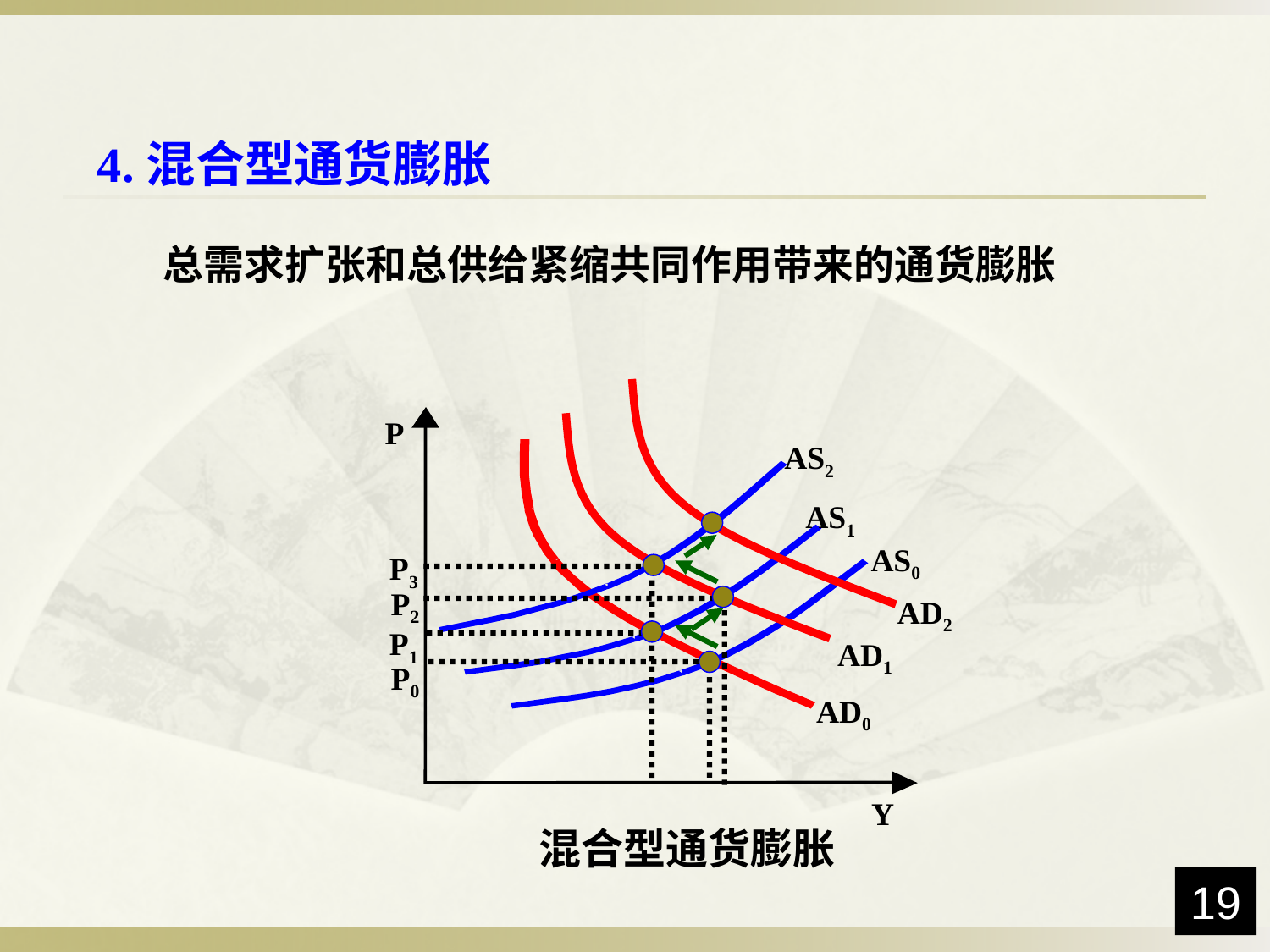

# 4.混合型通货膨胀
   总需求扩张和总供给紧缩共同作用带来的通货膨胀

P

AS2

AS1

AS0
P3

P2

AD2

P1

AD1

P0

AD0

Y
混合型通货膨胀

19